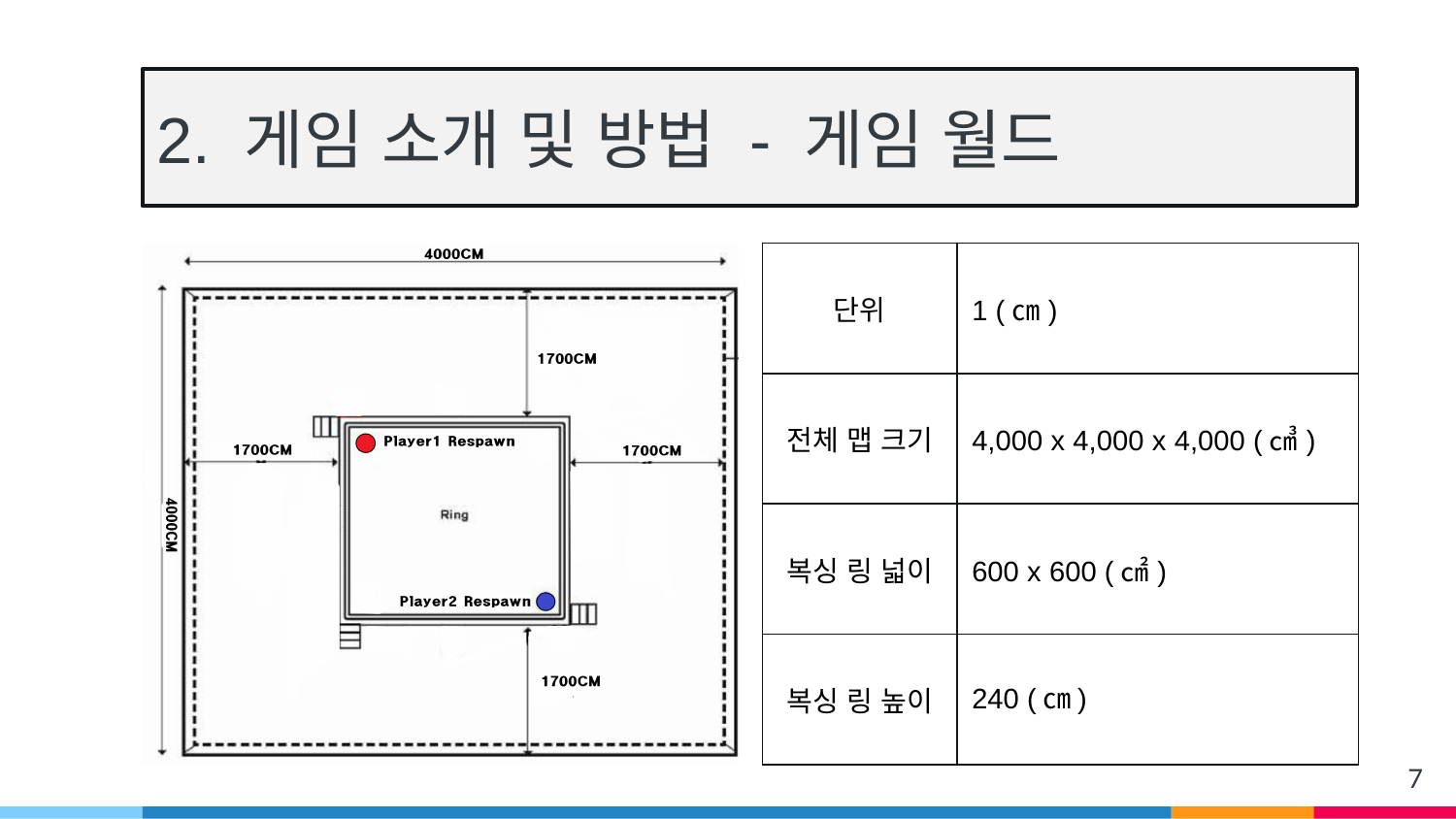

# 2. 게임 소개 및 방법 - 게임 월드

|  |
| --- |
| 단위 | 1 (㎝) |
| --- | --- |
| 전체 맵 크기 | 4,000 x 4,000 x 4,000 (㎤) |
| 복싱 링 넓이 | 600 x 600 (㎠) |
| 복싱 링 높이 | 240 (㎝) |
7